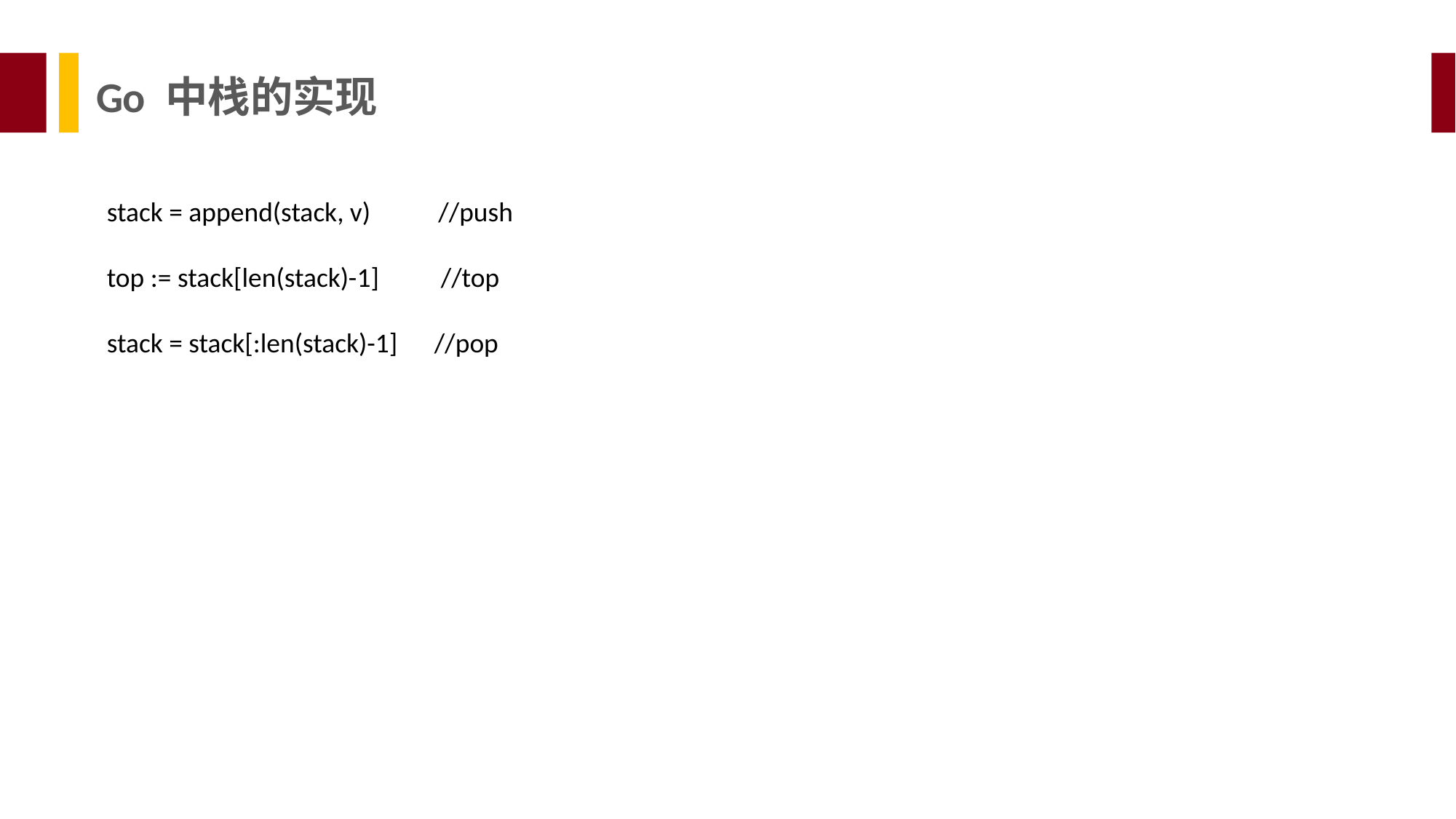

Go 中栈的实现
stack = append(stack, v)           //push

top := stack[len(stack)-1]          //top

stack = stack[:len(stack)-1]	//pop